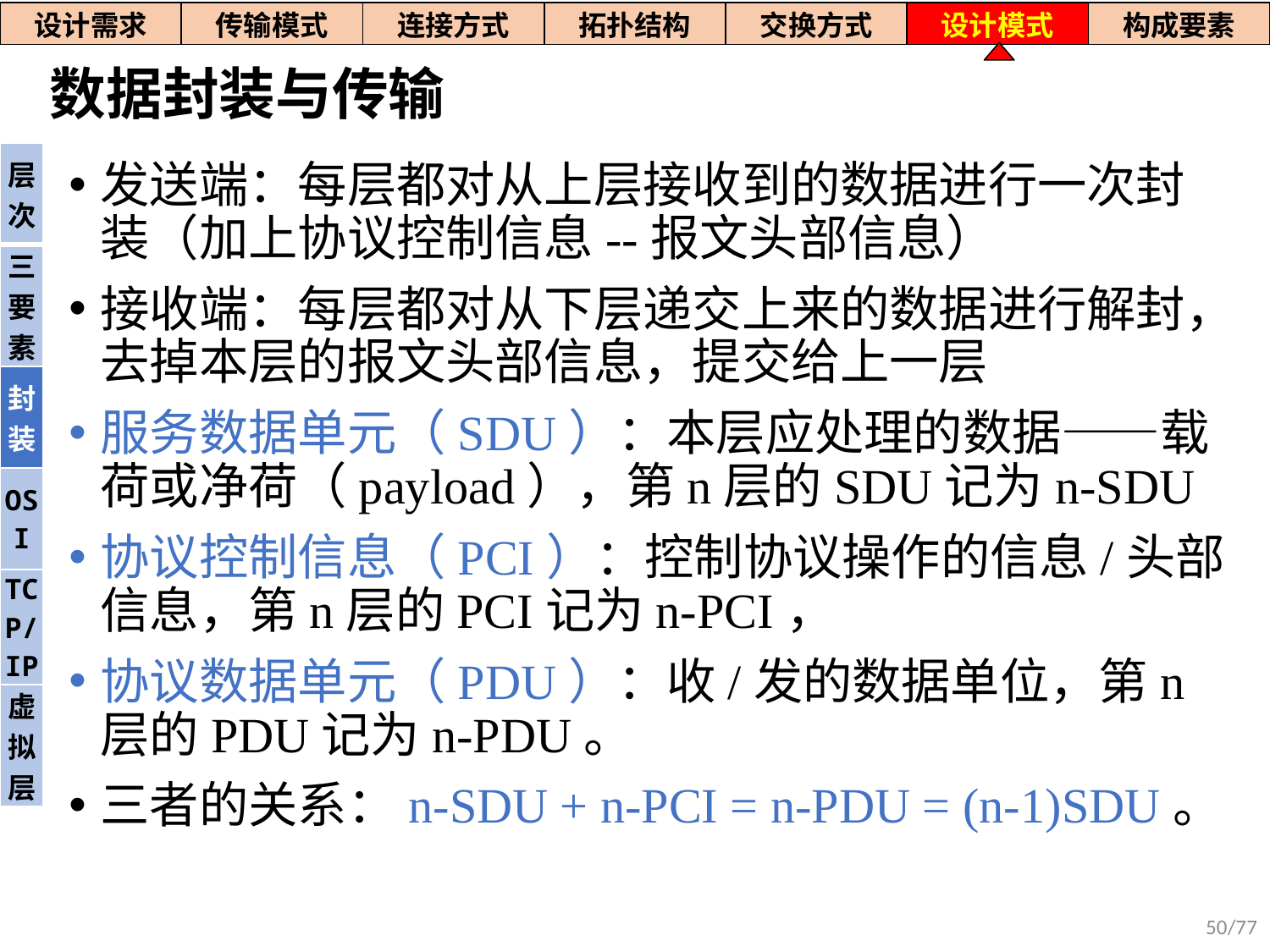

| 设计需求 | 传输模式 | 连接方式 | 拓扑结构 | 交换方式 | 设计模式 | 构成要素 |
| --- | --- | --- | --- | --- | --- | --- |

# 数据封装与传输
| 层次 |
| --- |
| 三要素 |
| 封装 |
| OSI |
| TCP/IP |
| 虚拟层 |
发送端：每层都对从上层接收到的数据进行一次封装（加上协议控制信息--报文头部信息）
接收端：每层都对从下层递交上来的数据进行解封，去掉本层的报文头部信息，提交给上一层
服务数据单元（SDU）：本层应处理的数据——载荷或净荷（payload），第n层的SDU记为n-SDU
协议控制信息（PCI）：控制协议操作的信息/头部信息，第n层的PCI记为n-PCI，
协议数据单元（PDU）：收/发的数据单位，第n层的PDU记为n-PDU。
三者的关系：n-SDU + n-PCI = n-PDU = (n-1)SDU。
50/77